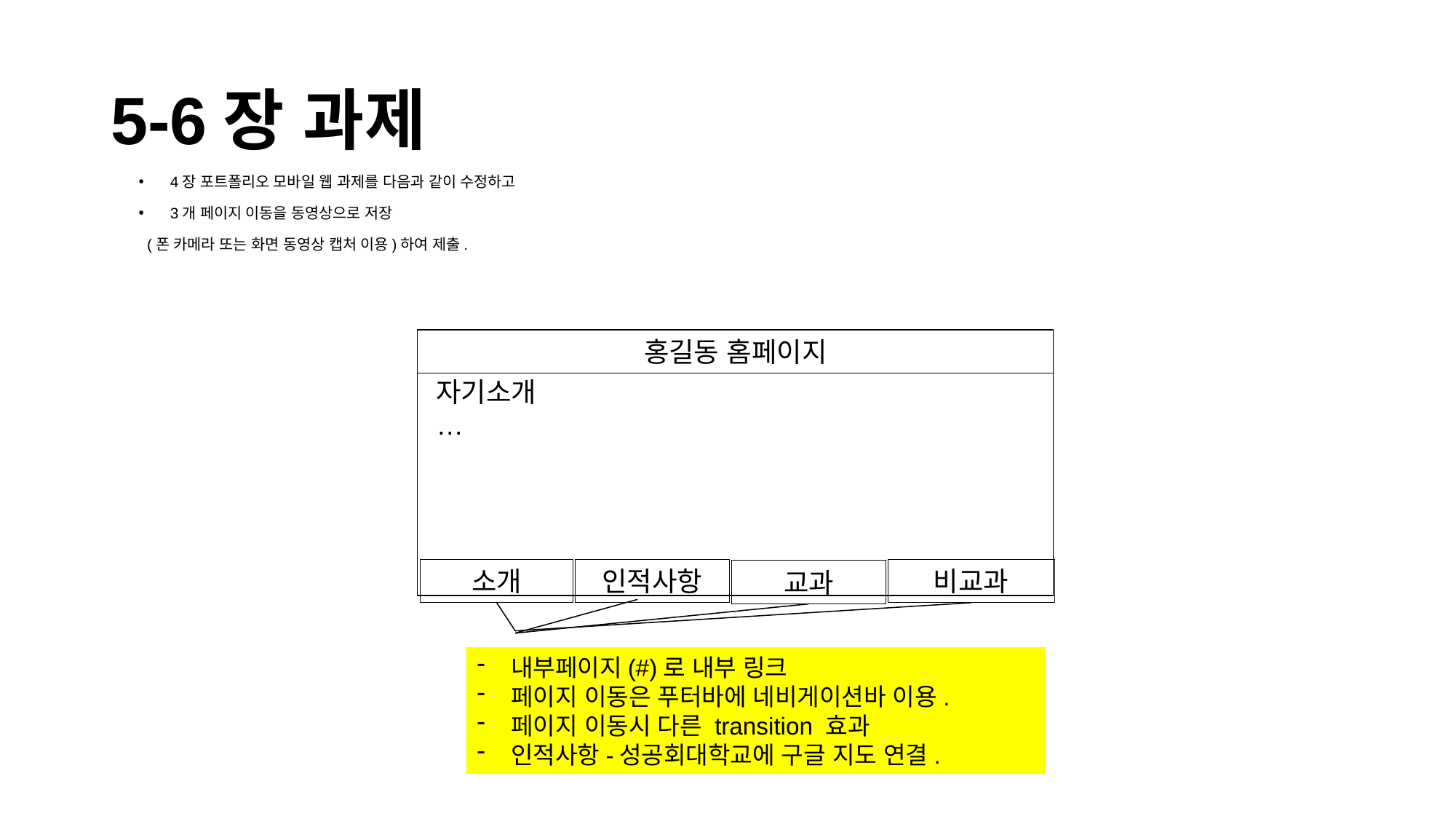

# 5-6장 과제
 4장 포트폴리오 모바일 웹 과제를 다음과 같이 수정하고
 3개 페이지 이동을 동영상으로 저장
  (폰 카메라 또는 화면 동영상 캡처 이용)하여 제출.

홍길동 홈페이지
자기소개
…
소개
인적사항
비교과
교과
내부페이지(#)로 내부 링크
페이지 이동은 푸터바에 네비게이션바 이용.
페이지 이동시 다른 transition 효과
인적사항-성공회대학교에 구글 지도 연결.